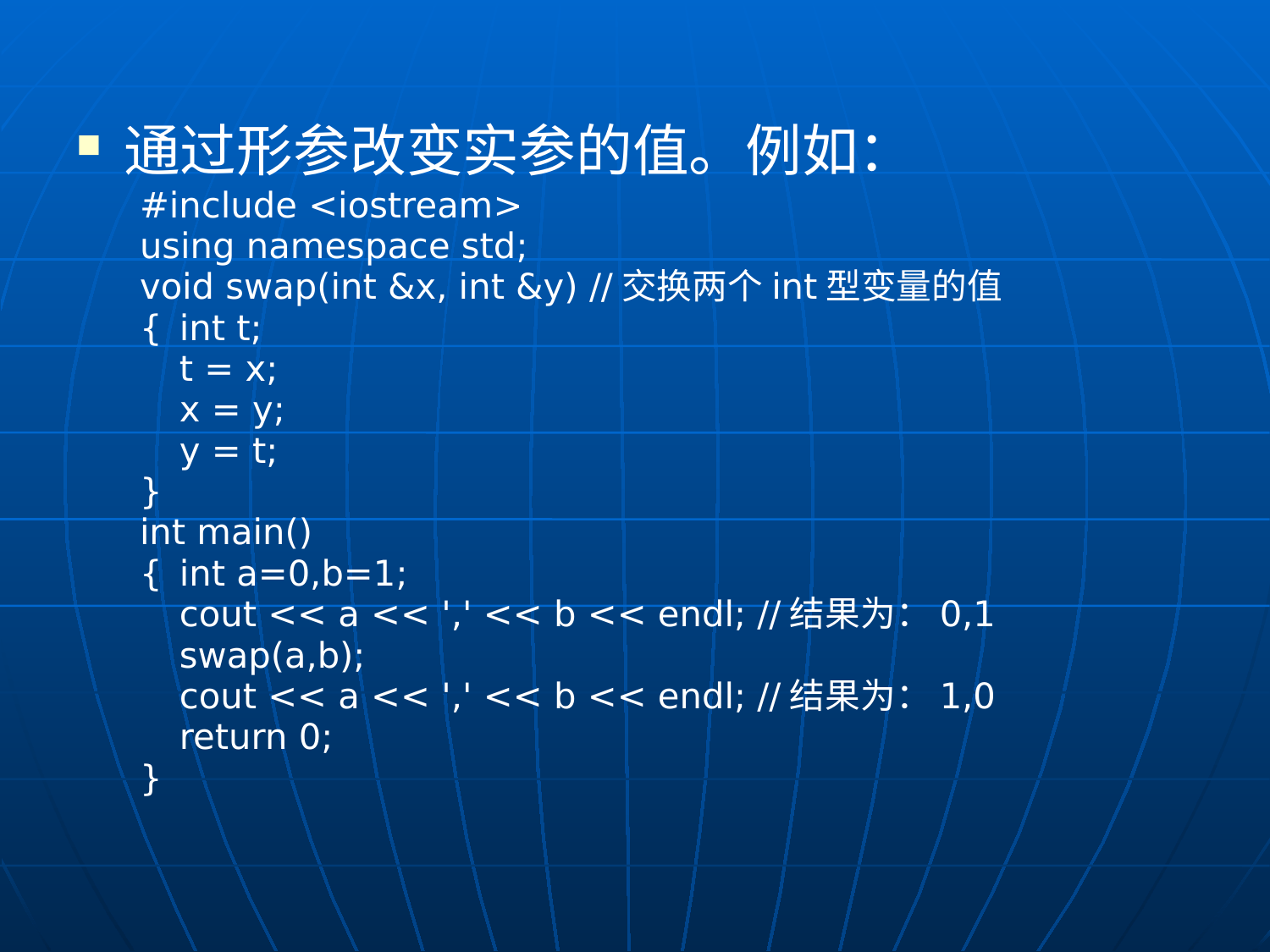

通过形参改变实参的值。例如：
#include <iostream>
using namespace std;
void swap(int &x, int &y) //交换两个int型变量的值
{	int t;
	t = x;
	x = y;
	y = t;
}
int main()
{	int a=0,b=1;
	cout << a << ',' << b << endl; //结果为：0,1
	swap(a,b);
	cout << a << ',' << b << endl; //结果为：1,0
	return 0;
}